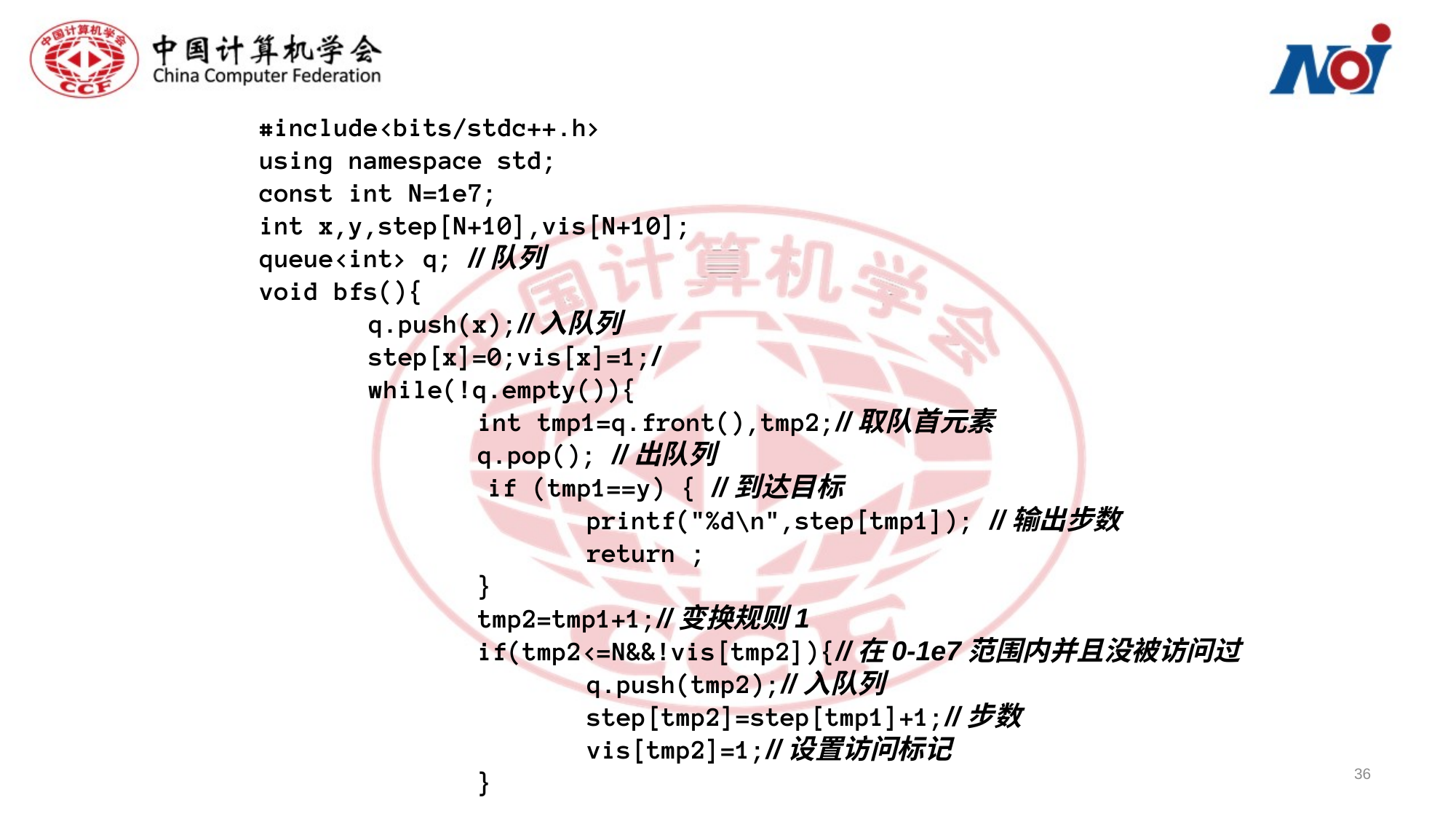

#include<bits/stdc++.h>
using namespace std;
const int N=1e7;
int x,y,step[N+10],vis[N+10];
queue<int> q; //队列
void bfs(){
	q.push(x);//入队列
	step[x]=0;vis[x]=1;/
	while(!q.empty()){
		int tmp1=q.front(),tmp2;//取队首元素
		q.pop(); //出队列
      	        if (tmp1==y) { //到达目标
		  	printf("%d\n",step[tmp1]); //输出步数
			return ;
		}
		tmp2=tmp1+1;//变换规则1
		if(tmp2<=N&&!vis[tmp2]){//在0-1e7范围内并且没被访问过
			q.push(tmp2);//入队列
			step[tmp2]=step[tmp1]+1;//步数
			vis[tmp2]=1;//设置访问标记
		}
36